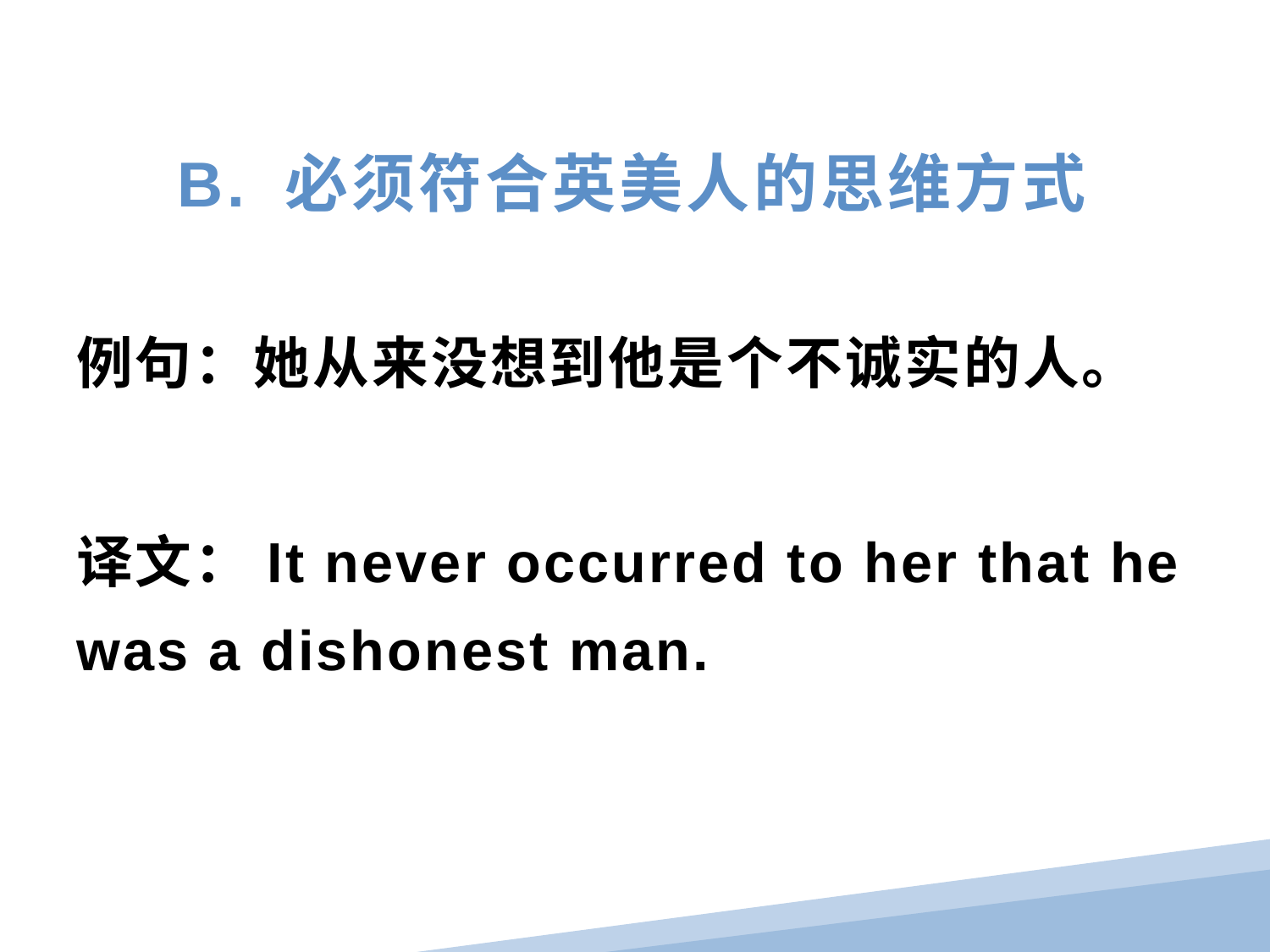

B. 必须符合英美人的思维方式

例句：她从来没想到他是个不诚实的人。

译文：It never occurred to her that he was a dishonest man.